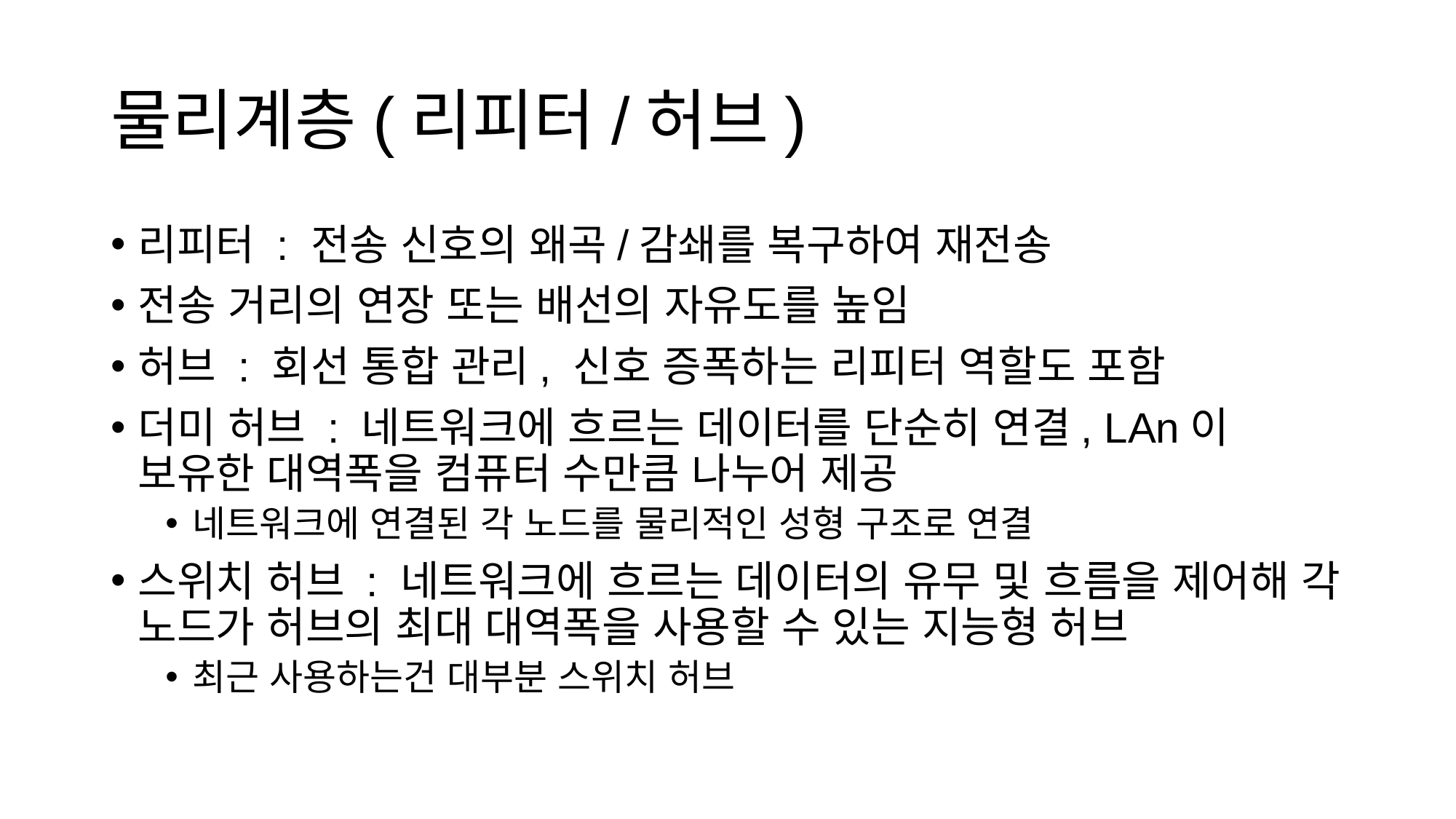

# 물리계층(리피터/허브)
리피터 : 전송 신호의 왜곡/감쇄를 복구하여 재전송
전송 거리의 연장 또는 배선의 자유도를 높임
허브 : 회선 통합 관리, 신호 증폭하는 리피터 역할도 포함
더미 허브 : 네트워크에 흐르는 데이터를 단순히 연결, LAn이 보유한 대역폭을 컴퓨터 수만큼 나누어 제공
네트워크에 연결된 각 노드를 물리적인 성형 구조로 연결
스위치 허브 : 네트워크에 흐르는 데이터의 유무 및 흐름을 제어해 각 노드가 허브의 최대 대역폭을 사용할 수 있는 지능형 허브
최근 사용하는건 대부분 스위치 허브